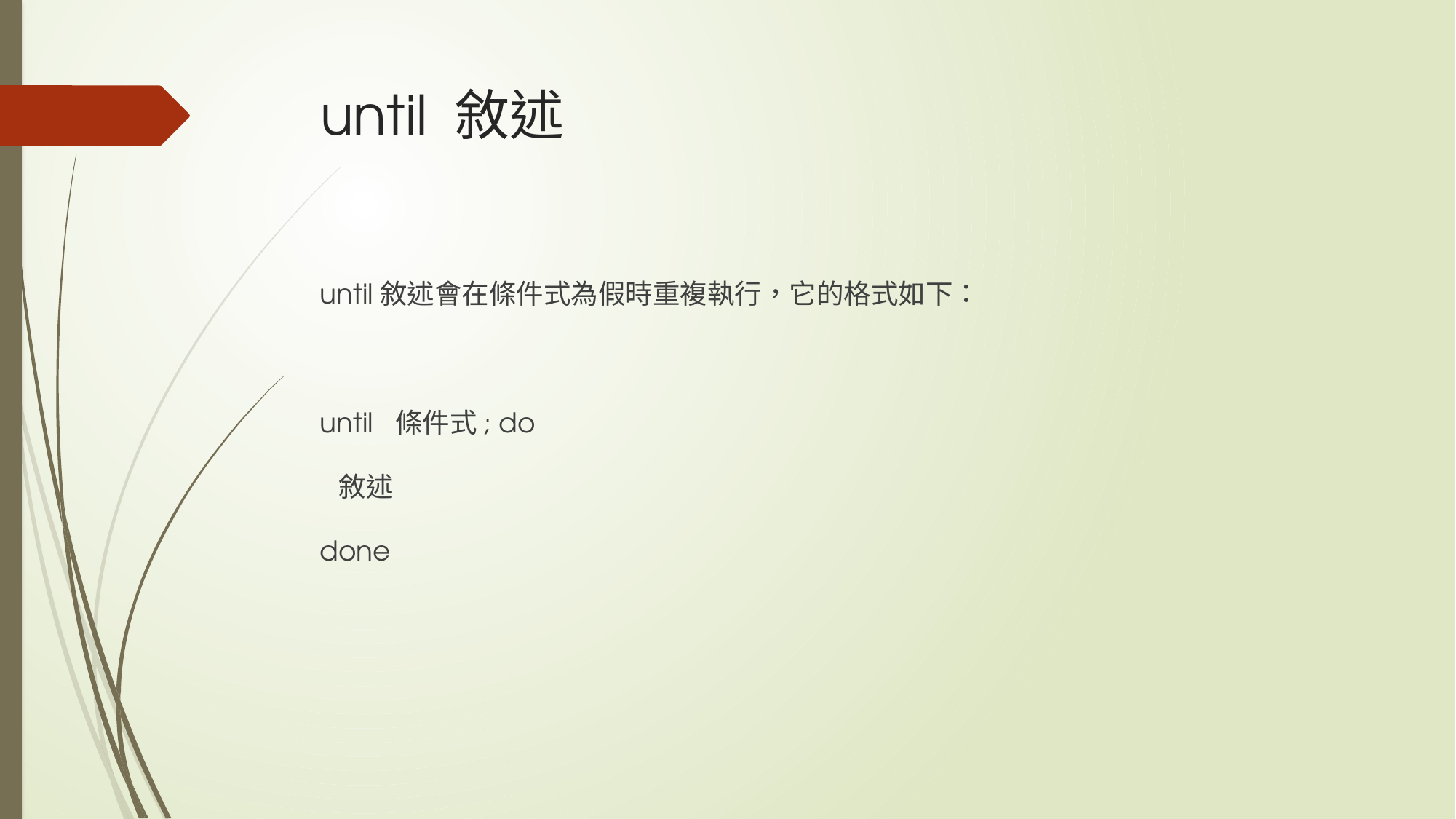

# until 敘述
until敘述會在條件式為假時重複執行，它的格式如下：

until  條件式; do
  敘述
done